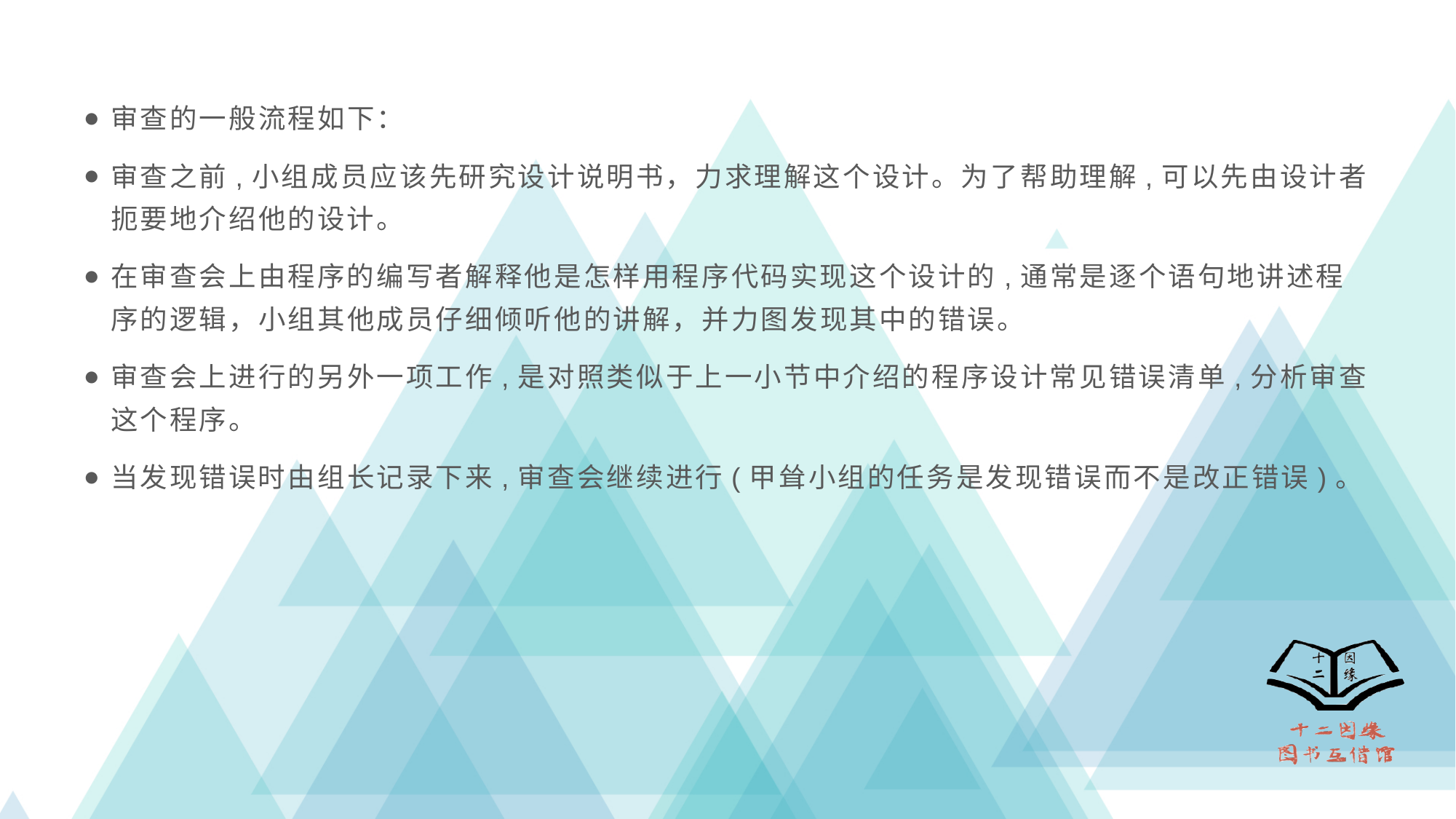

审查的一般流程如下：
审查之前,小组成员应该先研究设计说明书，力求理解这个设计。为了帮助理解,可以先由设计者扼要地介绍他的设计。
在审查会上由程序的编写者解释他是怎样用程序代码实现这个设计的,通常是逐个语句地讲述程序的逻辑，小组其他成员仔细倾听他的讲解，并力图发现其中的错误。
审查会上进行的另外一项工作,是对照类似于上一小节中介绍的程序设计常见错误清单,分析审查这个程序。
当发现错误时由组长记录下来,审查会继续进行(甲耸小组的任务是发现错误而不是改正错误)。